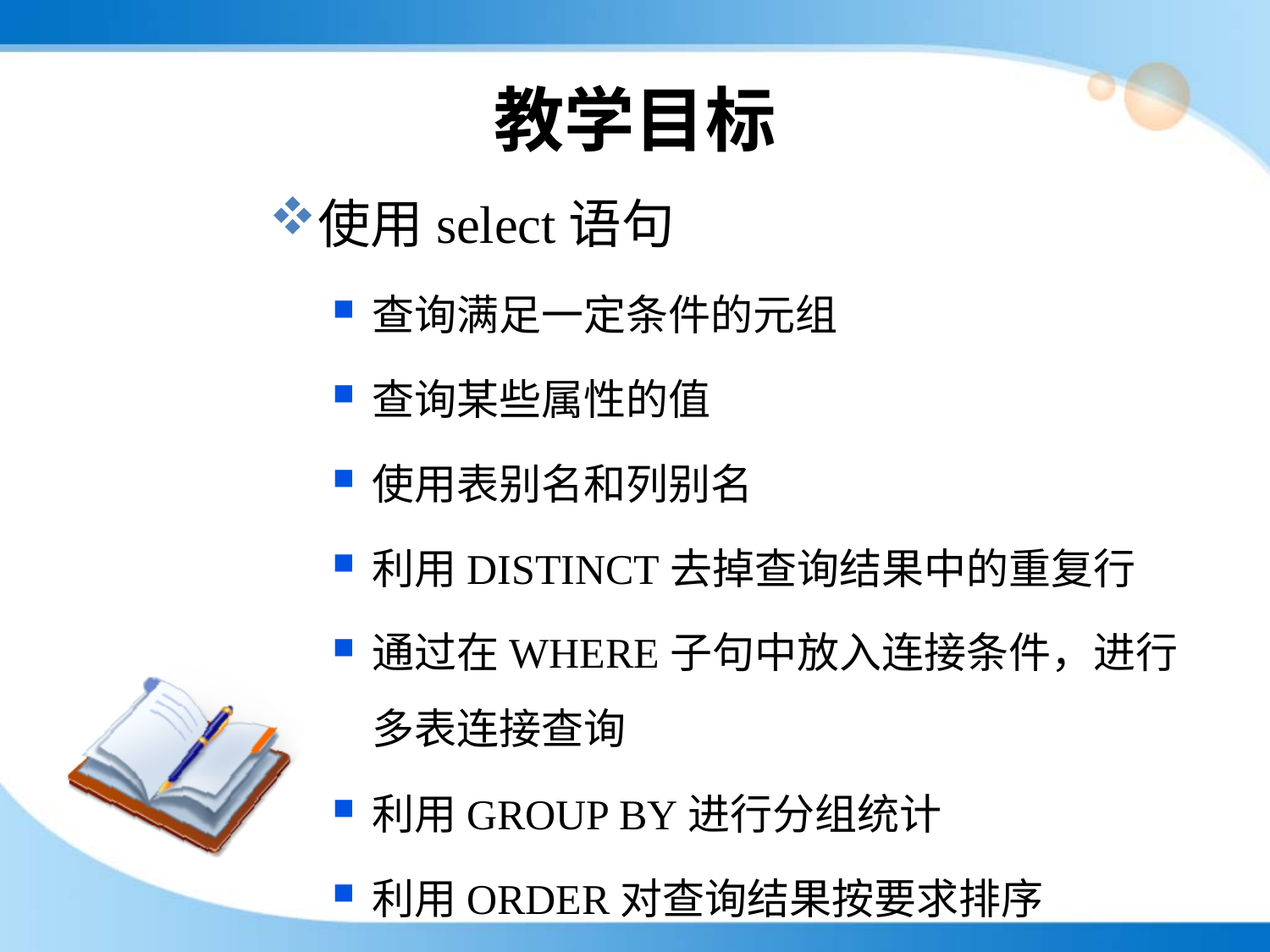

# 教学目标
使用select语句
查询满足一定条件的元组
查询某些属性的值
使用表别名和列别名
利用DISTINCT去掉查询结果中的重复行
通过在WHERE子句中放入连接条件，进行多表连接查询
利用GROUP BY进行分组统计
利用ORDER对查询结果按要求排序